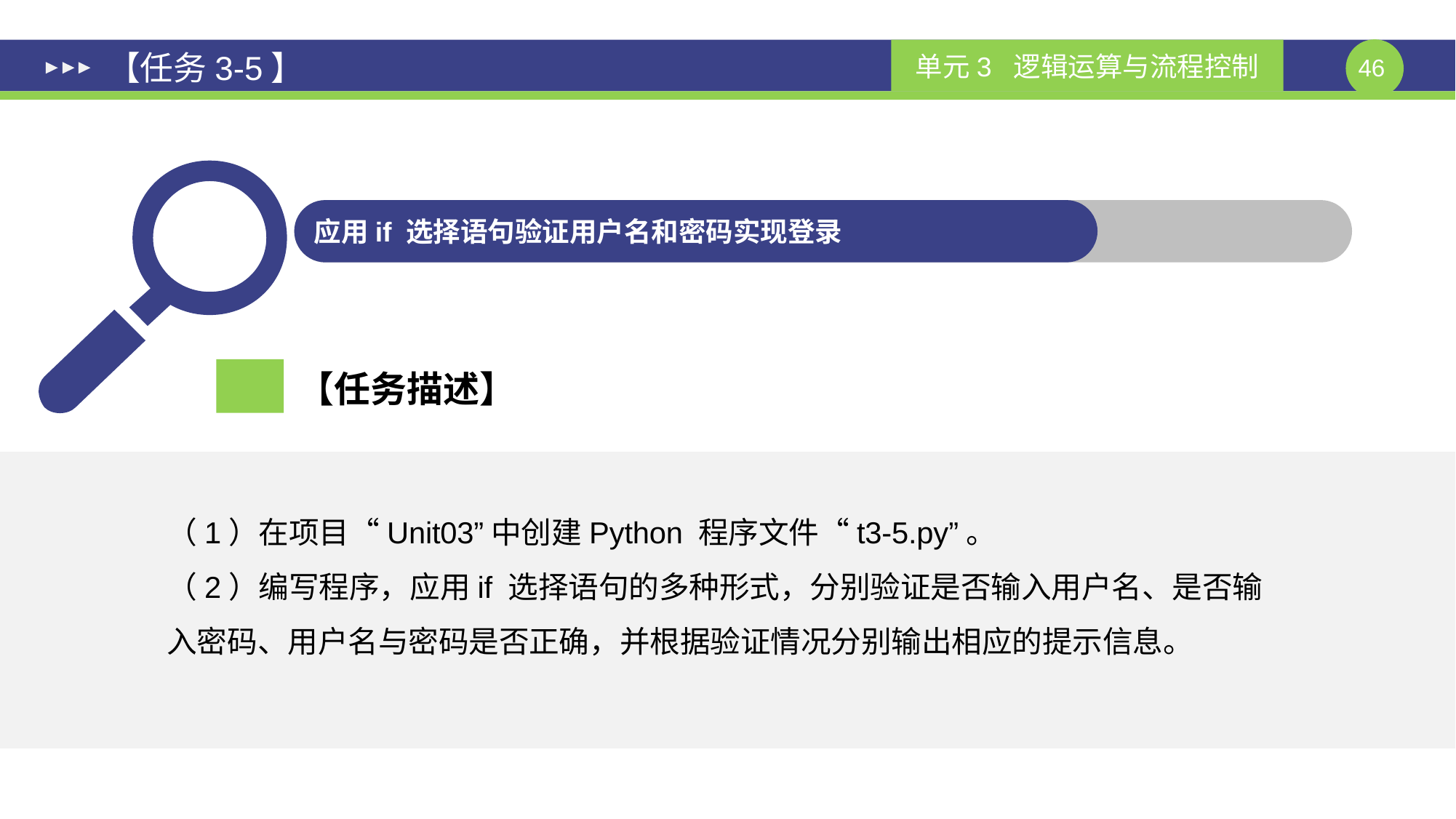

# 【任务3-5】

应用if 选择语句验证用户名和密码实现登录

【任务描述】

（1）在项目“Unit03”中创建Python 程序文件“t3-5.py”。
（2）编写程序，应用if 选择语句的多种形式，分别验证是否输入用户名、是否输入密码、用户名与密码是否正确，并根据验证情况分别输出相应的提示信息。